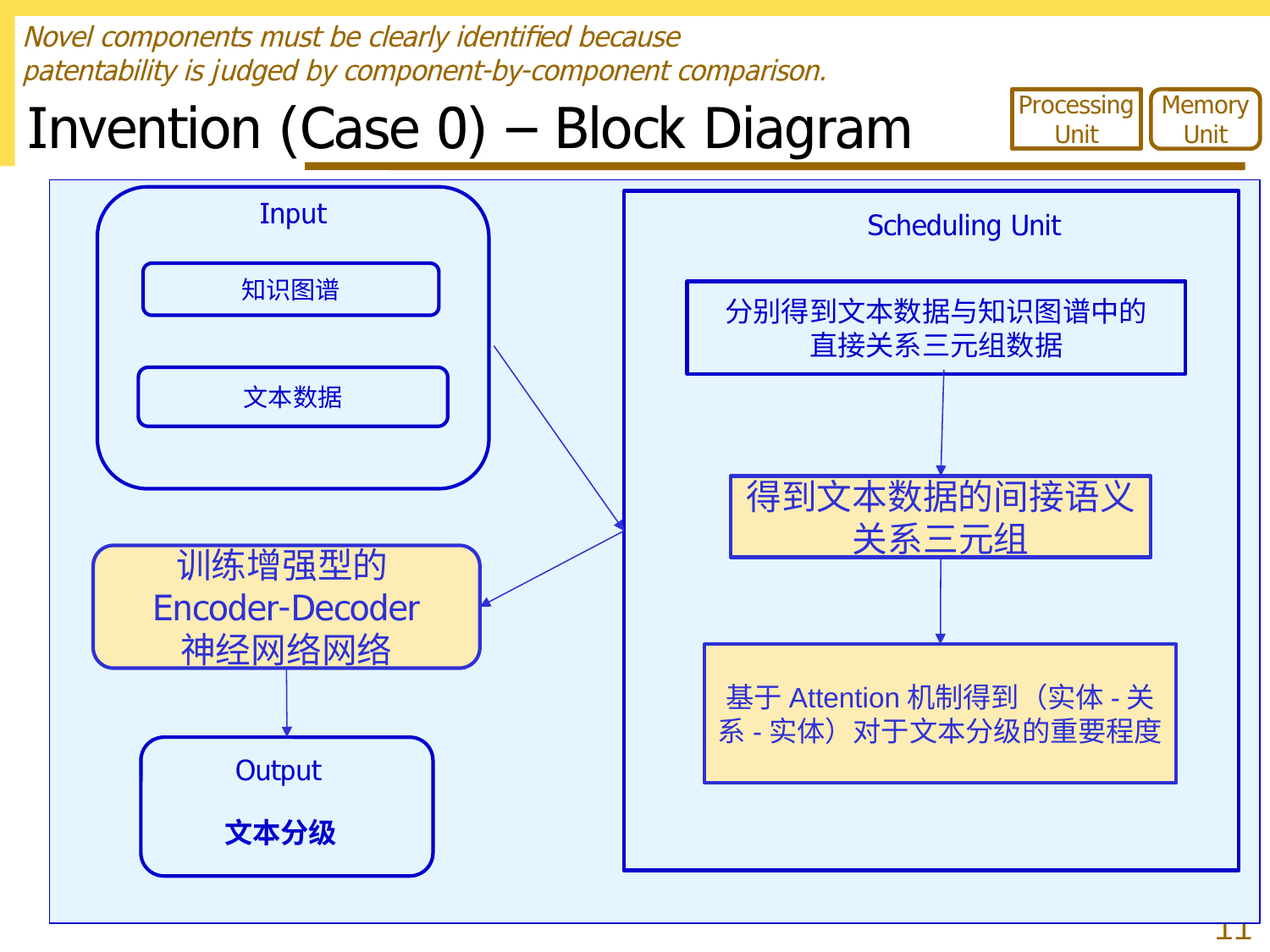

Novel components must be clearly identified because patentability is judged by component-by-component comparison.
# Invention (Case 0) – Block Diagram
Processing
Unit
Memory
Unit

Scheduling Unit
分别得到文本数据与知识图谱中的
直接关系三元组数据

Input
Energy Consumption Scheduling considering dynamic priority
知识图谱
文本数据
得到文本数据的间接语义关系三元组

训练增强型的Encoder-Decoder
神经网络网络

基于Attention机制得到（实体-关系-实体）对于文本分级的重要程度

Output
文本分级
11